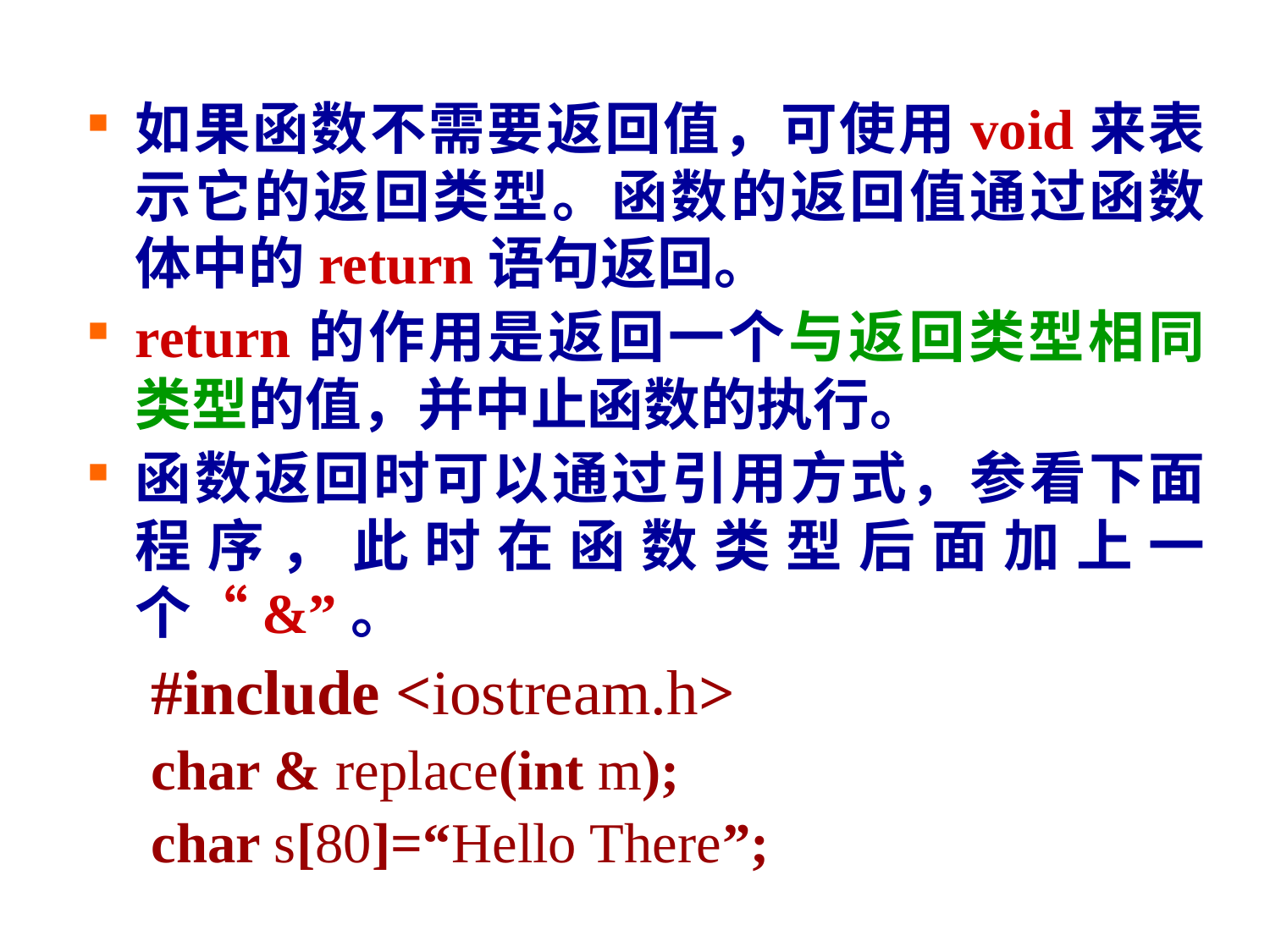

如果函数不需要返回值，可使用void来表示它的返回类型。函数的返回值通过函数体中的return语句返回。
return的作用是返回一个与返回类型相同类型的值，并中止函数的执行。
函数返回时可以通过引用方式，参看下面程序，此时在函数类型后面加上一 个“&”。
    #include <iostream.h>
char & replace(int m);
char s[80]=“Hello There”;

75